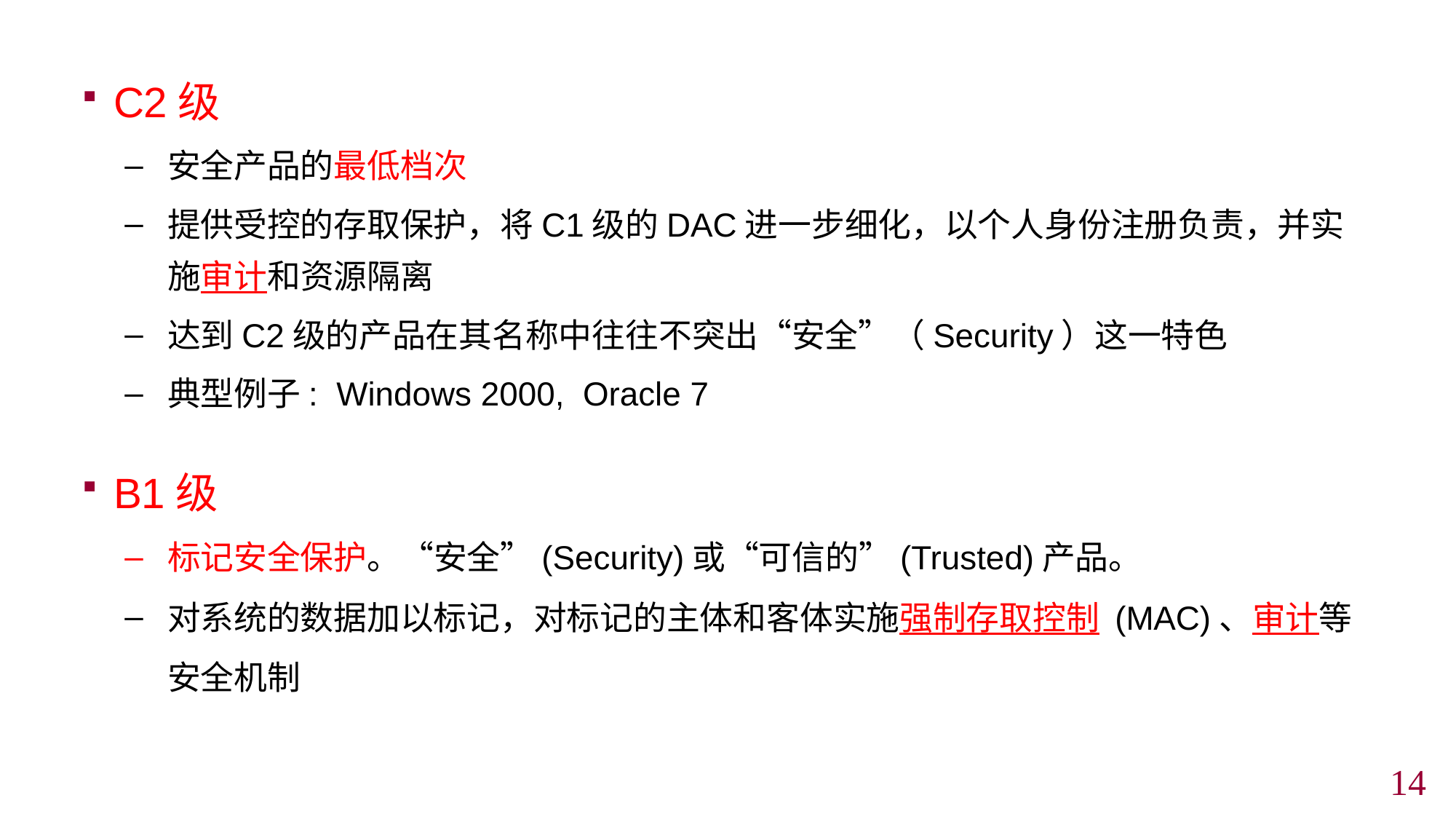

C2级
安全产品的最低档次
提供受控的存取保护，将C1级的DAC进一步细化，以个人身份注册负责，并实施审计和资源隔离
达到C2级的产品在其名称中往往不突出“安全”（Security）这一特色
典型例子:  Windows 2000,  Oracle 7

B1级
标记安全保护。“安全”(Security)或“可信的”(Trusted)产品。
对系统的数据加以标记，对标记的主体和客体实施强制存取控制 (MAC)、审计等安全机制
14